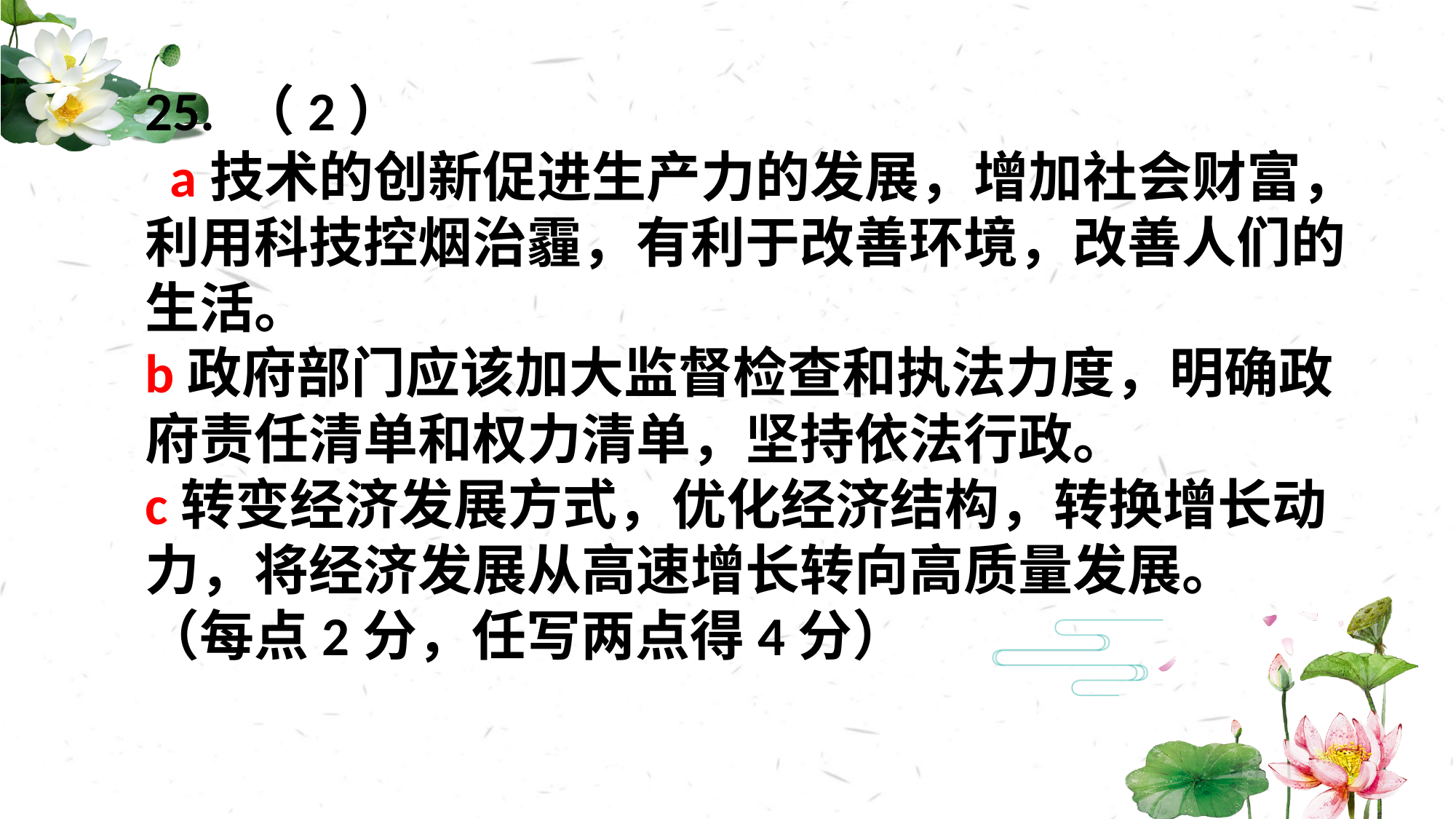

25. （2）
  a技术的创新促进生产力的发展，增加社会财富，利用科技控烟治霾，有利于改善环境，改善人们的生活。
b政府部门应该加大监督检查和执法力度，明确政府责任清单和权力清单，坚持依法行政。
c转变经济发展方式，优化经济结构，转换增长动力，将经济发展从高速增长转向高质量发展。
（每点2分，任写两点得4分）